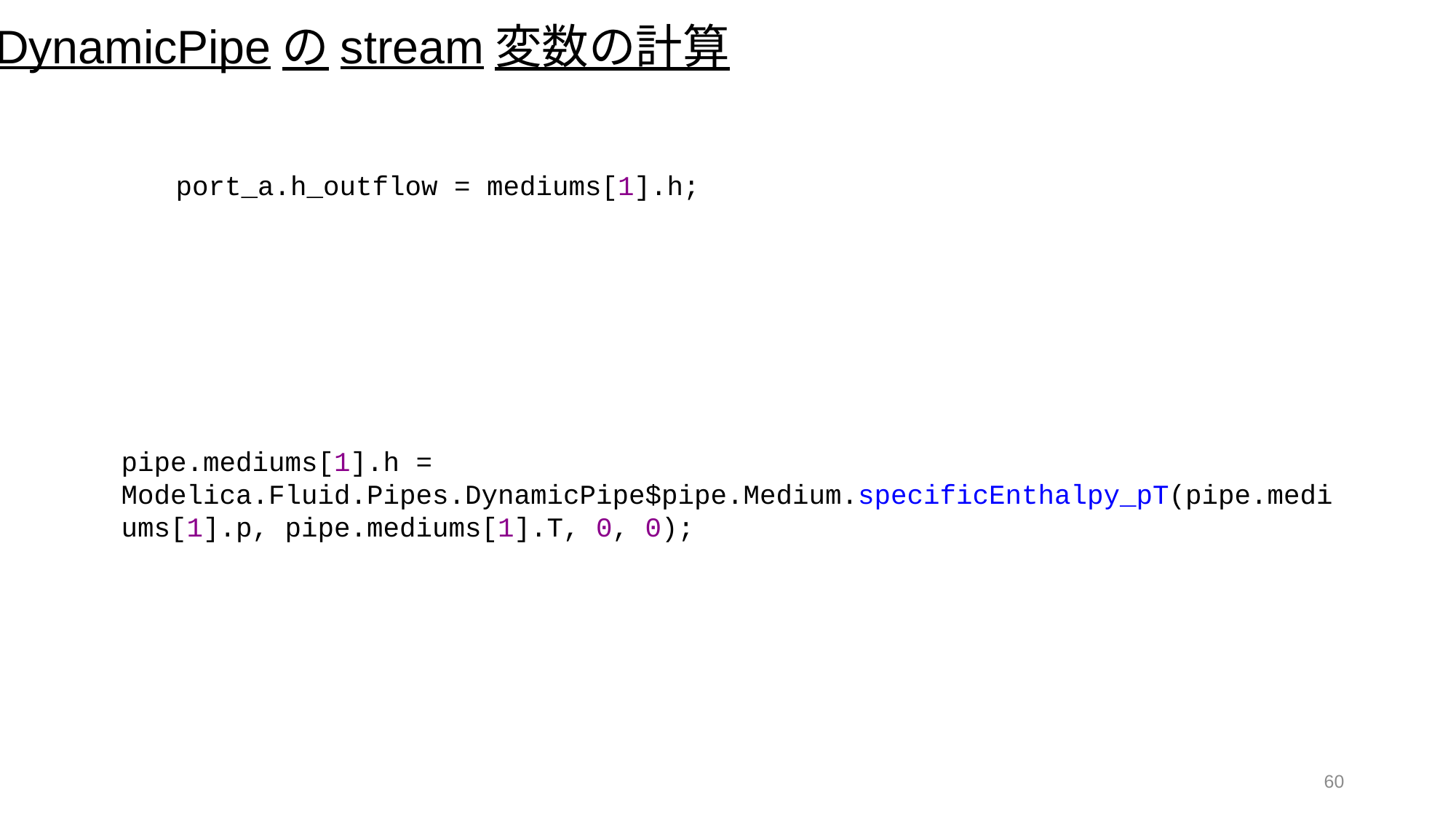

DynamicPipeのstream変数の計算
port_a.h_outflow = mediums[1].h;
pipe.mediums[1].h = Modelica.Fluid.Pipes.DynamicPipe$pipe.Medium.specificEnthalpy_pT(pipe.mediums[1].p, pipe.mediums[1].T, 0, 0);
60